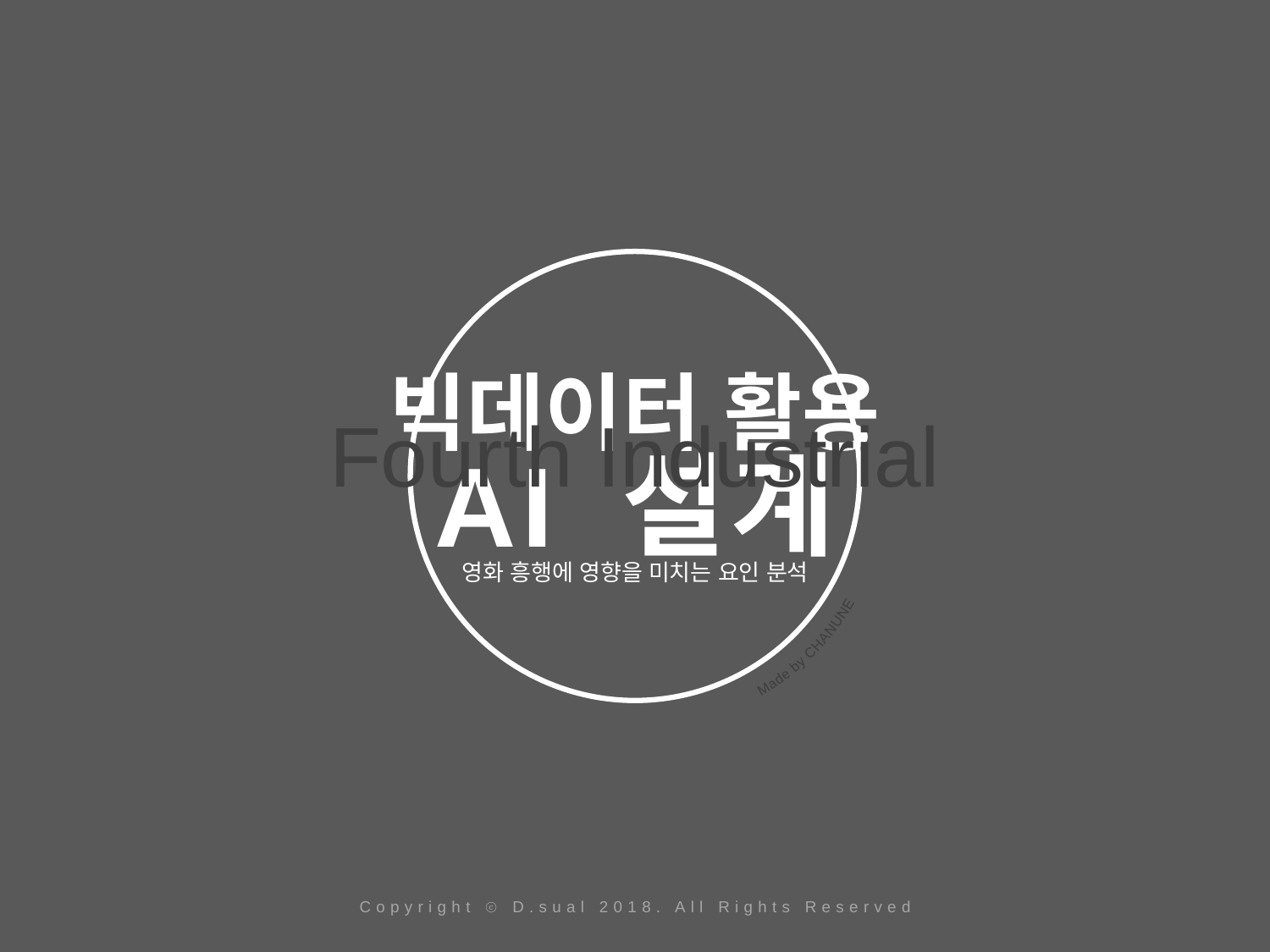

Made by CHANUNE

빅데이터 활용
AI 설계
Fourth Industrial
영화 흥행에 영향을 미치는 요인 분석